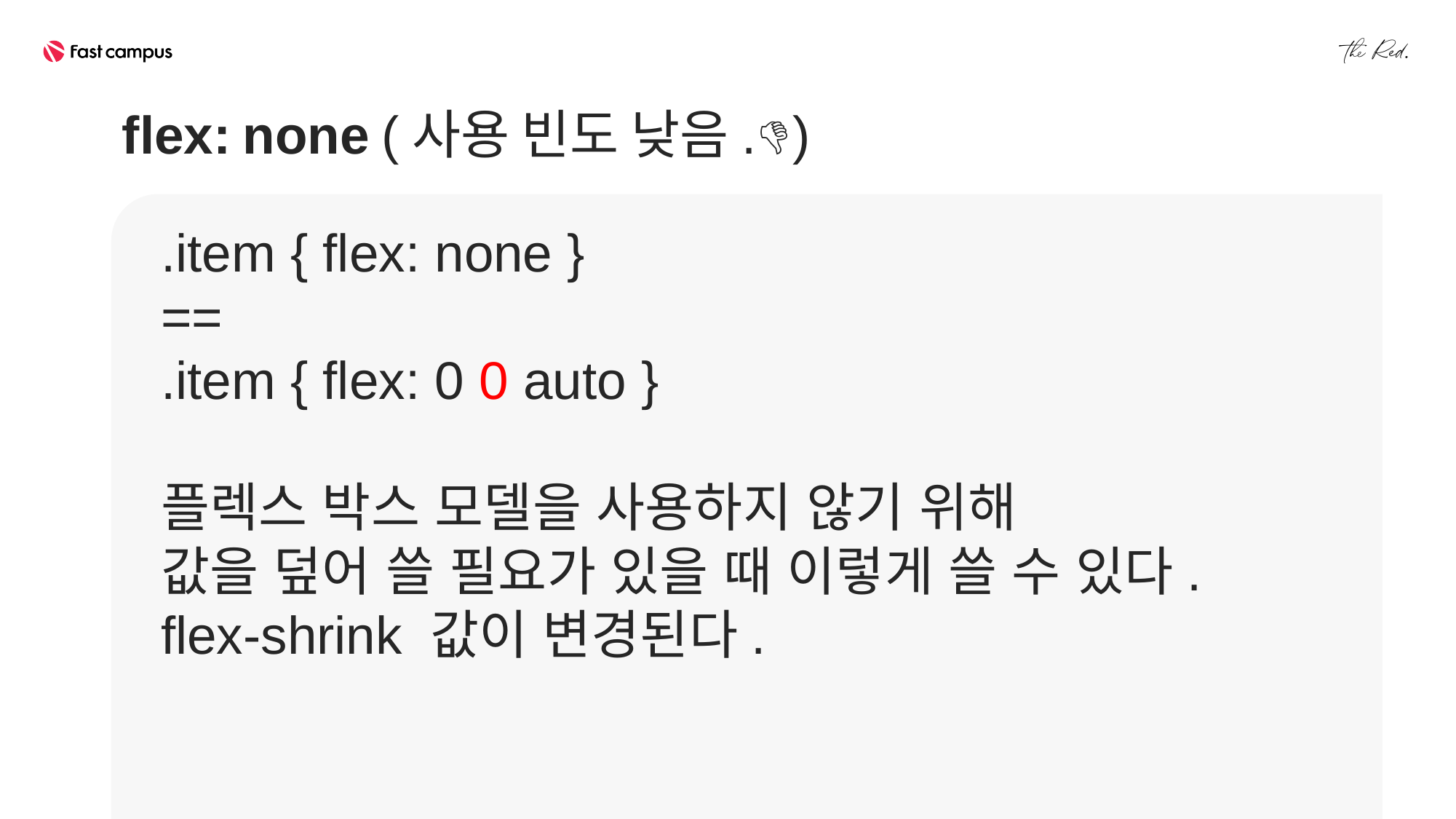

flex: none (사용 빈도 낮음.👎)
.item { flex: none }
==
.item { flex: 0 0 auto }

플렉스 박스 모델을 사용하지 않기 위해
값을 덮어 쓸 필요가 있을 때 이렇게 쓸 수 있다.
flex-shrink 값이 변경된다.